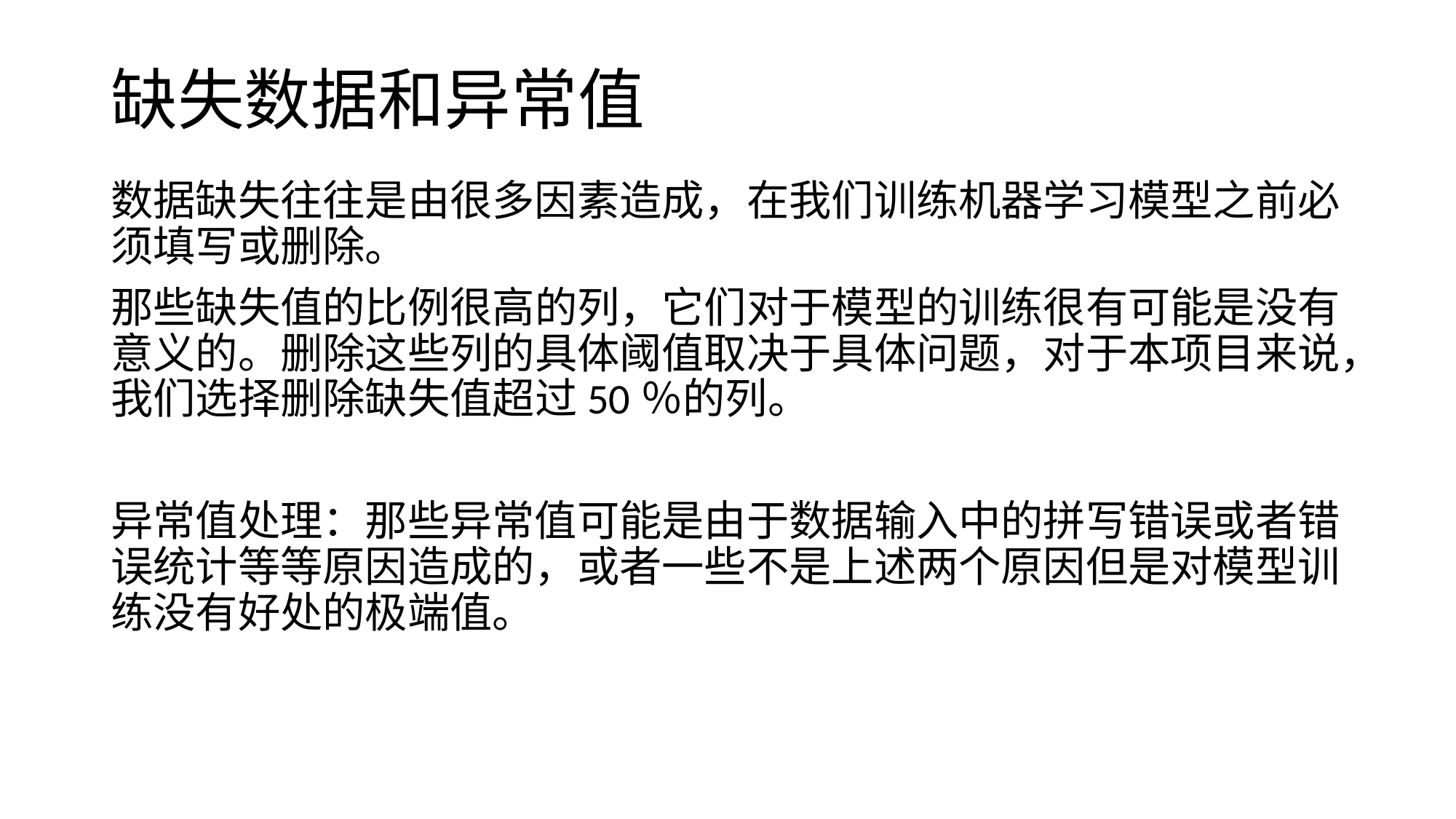

# 缺失数据和异常值
数据缺失往往是由很多因素造成，在我们训练机器学习模型之前必须填写或删除。
那些缺失值的比例很高的列，它们对于模型的训练很有可能是没有意义的。删除这些列的具体阈值取决于具体问题，对于本项目来说，我们选择删除缺失值超过50％的列。

异常值处理：那些异常值可能是由于数据输入中的拼写错误或者错误统计等等原因造成的，或者一些不是上述两个原因但是对模型训练没有好处的极端值。